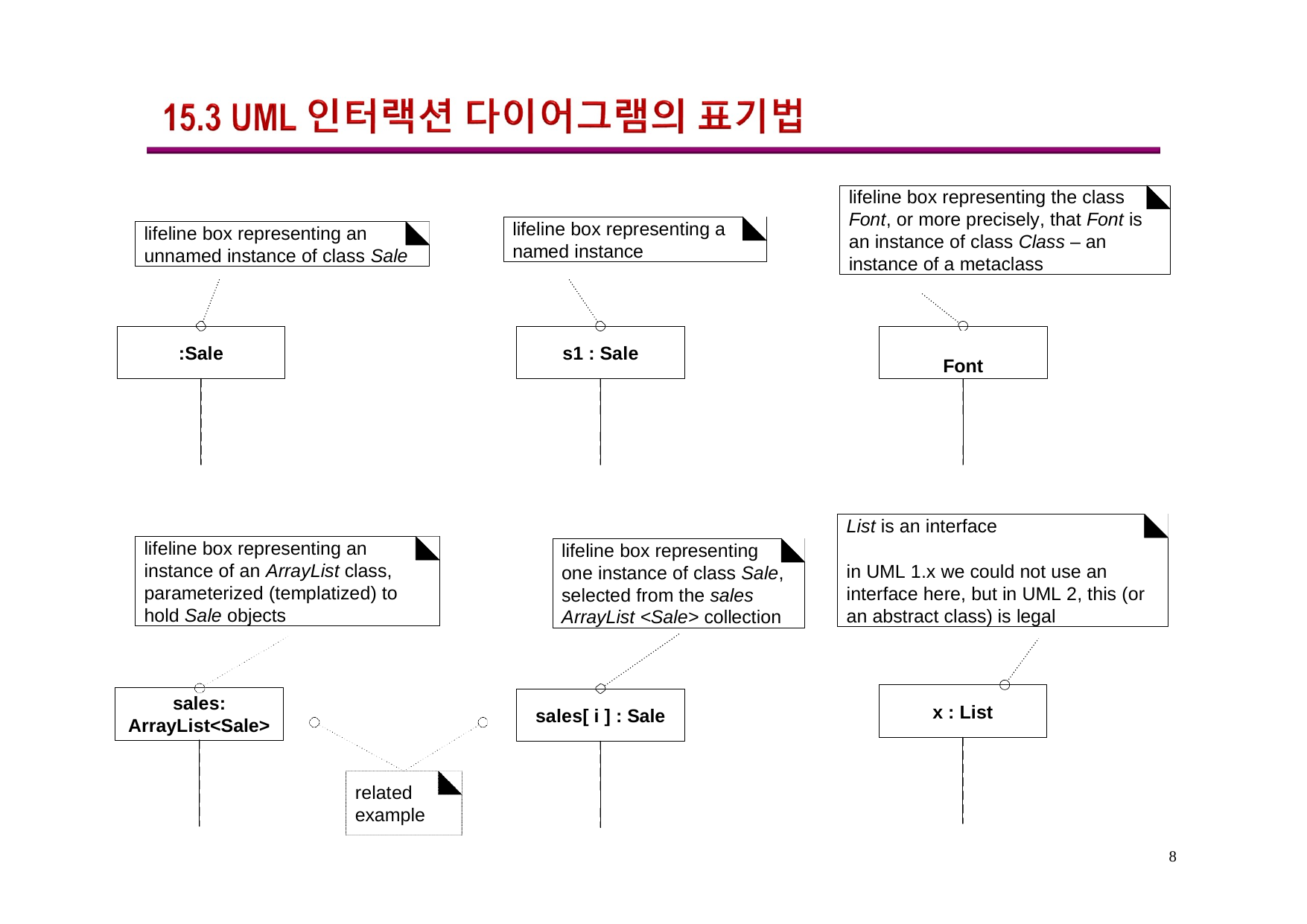

lifeline box representing the class Font, or more precisely, that Font is an instance of class Class – an instance of a metaclass

lifeline box representing a named instance

lifeline box representing an unnamed instance of class Sale

쳋  etaclass?

<<metaclass>>
Font
:Sale
s1 : Sale

List is an interface

in UML 1.x we could not use an interface here, but in UML 2, this (or an abstract class) is legal

lifeline box representing an instance of an ArrayList class, parameterized (templatized) to hold Sale objects

lifeline box representing one instance of class Sale, selected from the sales ArrayList <Sale> collection

sales: ArrayList<Sale>
x : List
sales[ i ] : Sale

related example

8